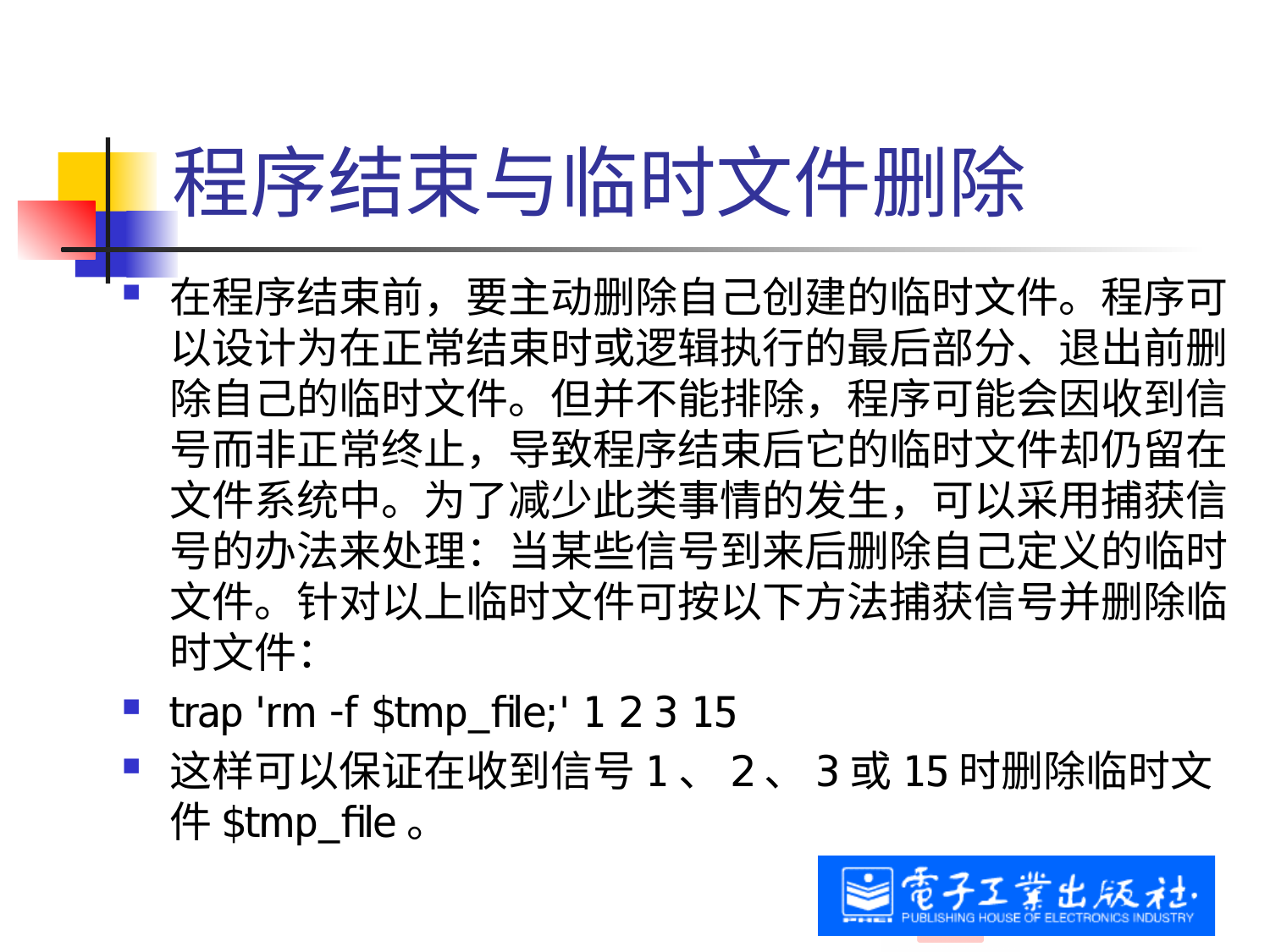

# 程序结束与临时文件删除
在程序结束前，要主动删除自己创建的临时文件。程序可以设计为在正常结束时或逻辑执行的最后部分、退出前删除自己的临时文件。但并不能排除，程序可能会因收到信号而非正常终止，导致程序结束后它的临时文件却仍留在文件系统中。为了减少此类事情的发生，可以采用捕获信号的办法来处理：当某些信号到来后删除自己定义的临时文件。针对以上临时文件可按以下方法捕获信号并删除临时文件：
trap 'rm -f $tmp_file;' 1 2 3 15
这样可以保证在收到信号1、2、3或15时删除临时文件$tmp_file。